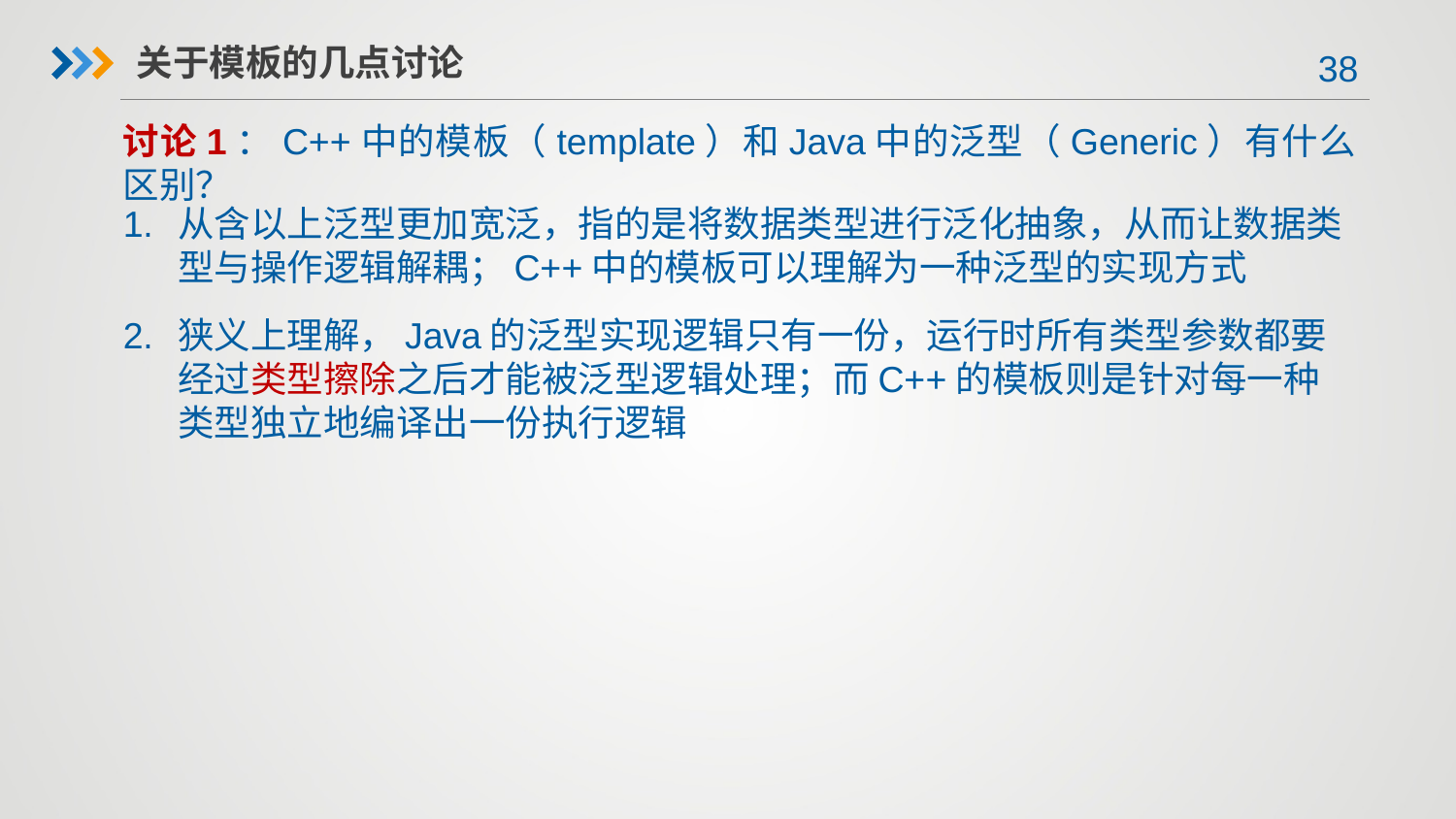

关于模板的几点讨论
讨论1：C++中的模板（template）和Java中的泛型（Generic）有什么区别？
从含以上泛型更加宽泛，指的是将数据类型进行泛化抽象，从而让数据类型与操作逻辑解耦；C++中的模板可以理解为一种泛型的实现方式
狭义上理解，Java的泛型实现逻辑只有一份，运行时所有类型参数都要经过类型擦除之后才能被泛型逻辑处理；而C++的模板则是针对每一种类型独立地编译出一份执行逻辑